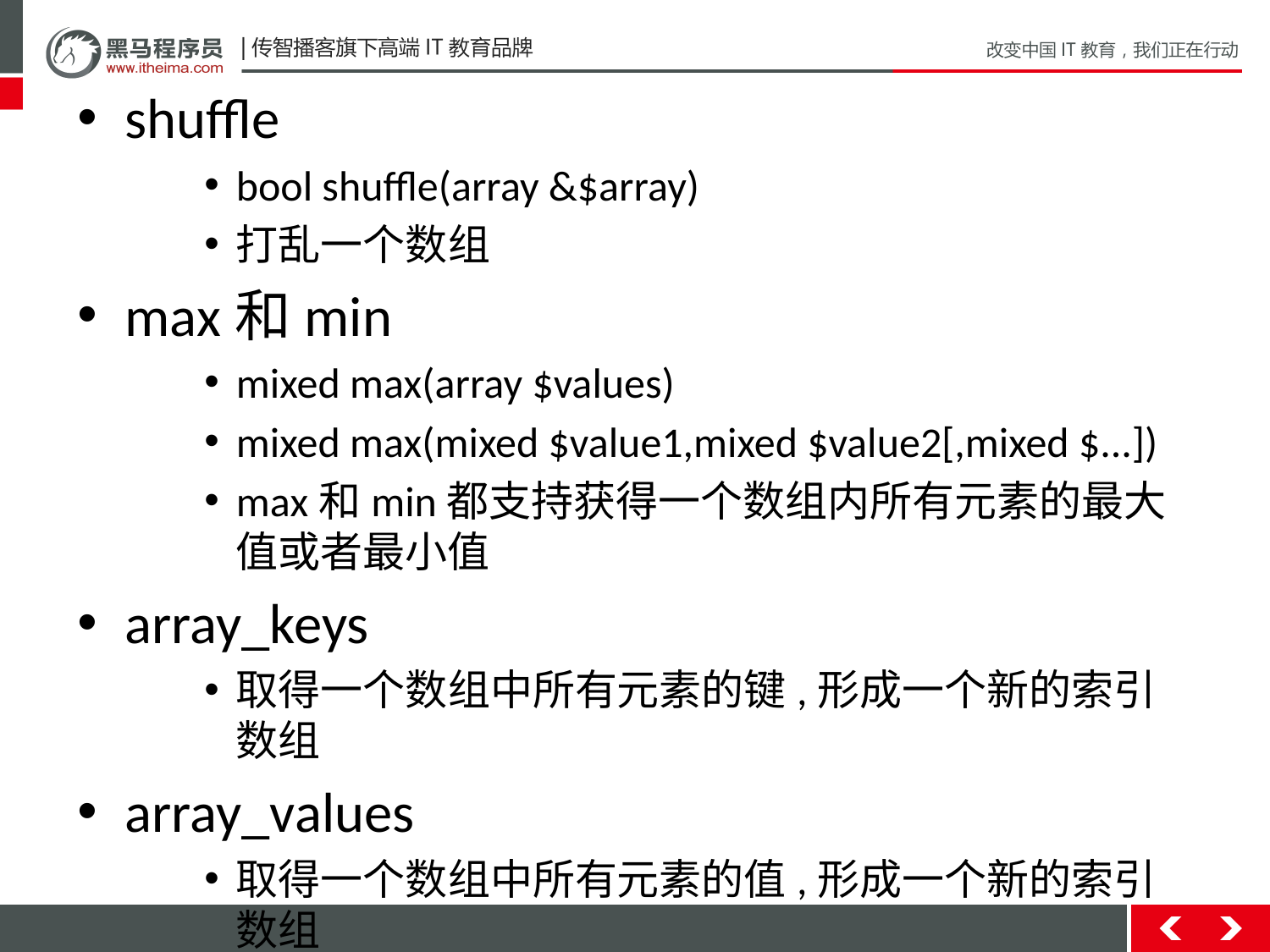

shuffle
bool shuffle(array &$array)
打乱一个数组
max和min
mixed max(array $values)
mixed max(mixed $value1,mixed $value2[,mixed $...])
max和min都支持获得一个数组内所有元素的最大值或者最小值
array_keys
取得一个数组中所有元素的键,形成一个新的索引数组
array_values
取得一个数组中所有元素的值,形成一个新的索引数组